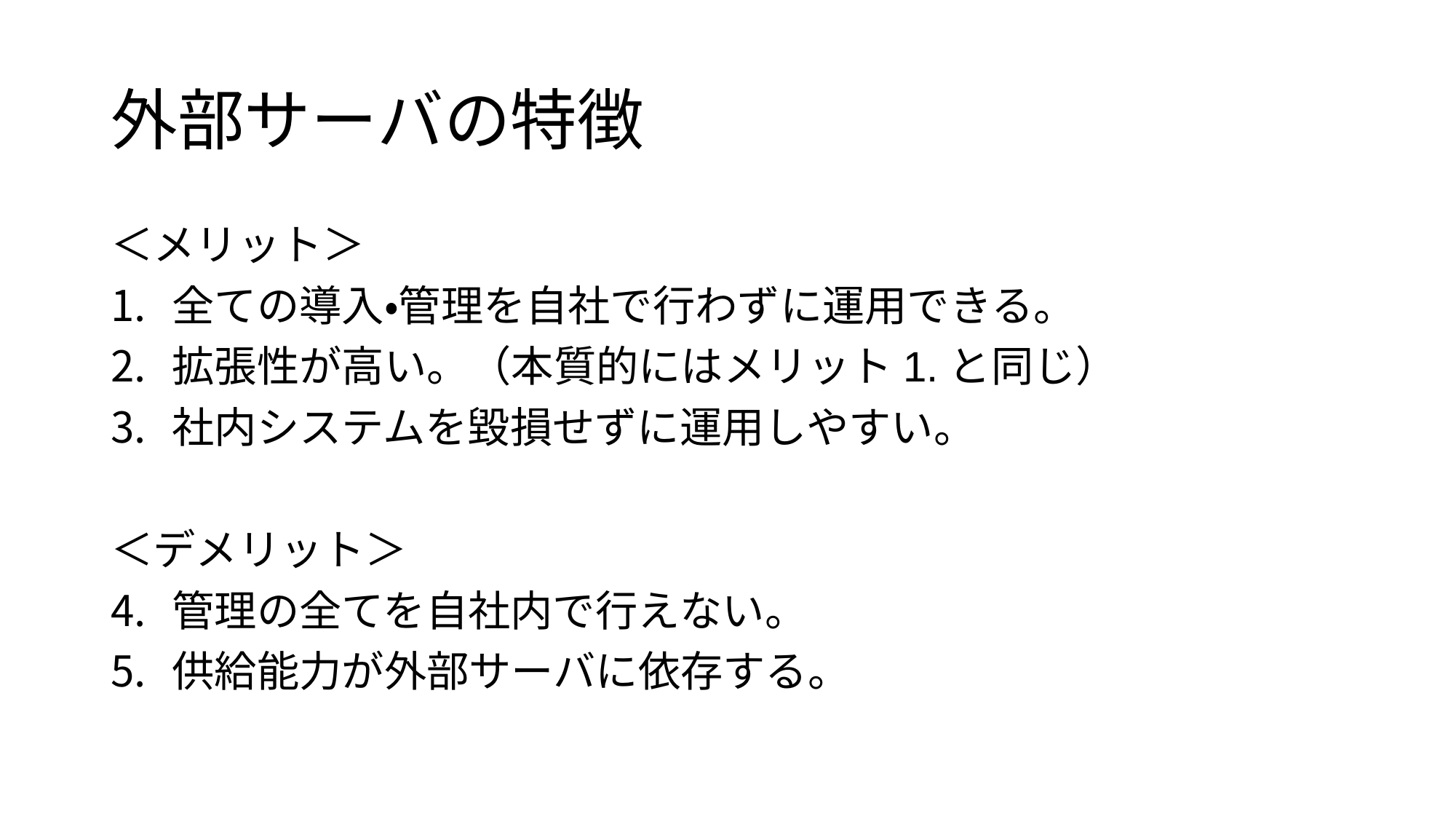

# 外部サーバの特徴
＜メリット＞
全ての導入・管理を自社で行わずに運用できる。
拡張性が高い。（本質的にはメリット1.と同じ）
社内システムを毀損せずに運用しやすい。

＜デメリット＞
管理の全てを自社内で行えない。
供給能力が外部サーバに依存する。